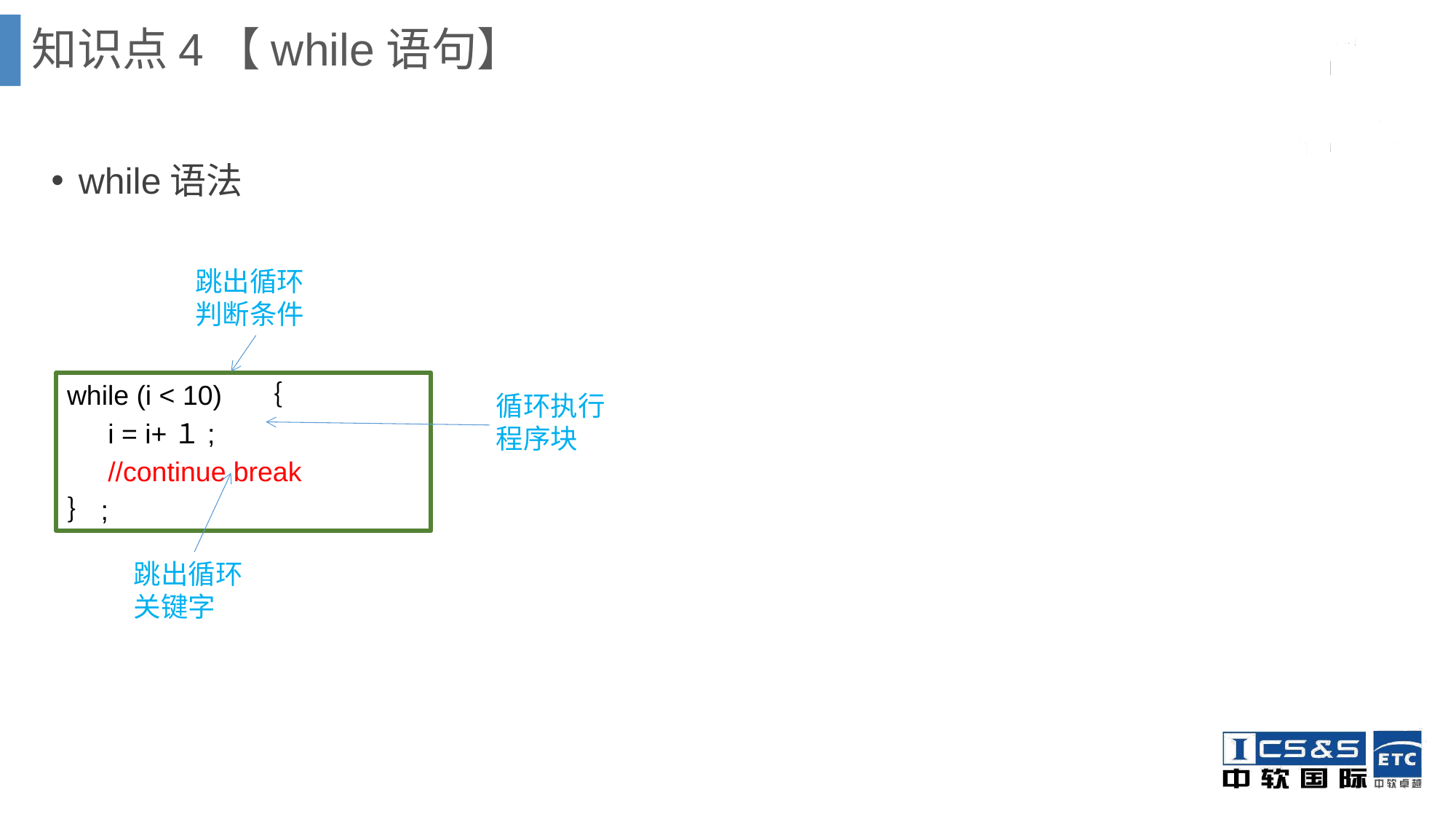

知识点4【while语句】
while语法
跳出循环判断条件
while (i < 10)　｛
	i = i+１;
	//continue break
｝;
循环执行程序块
跳出循环关键字